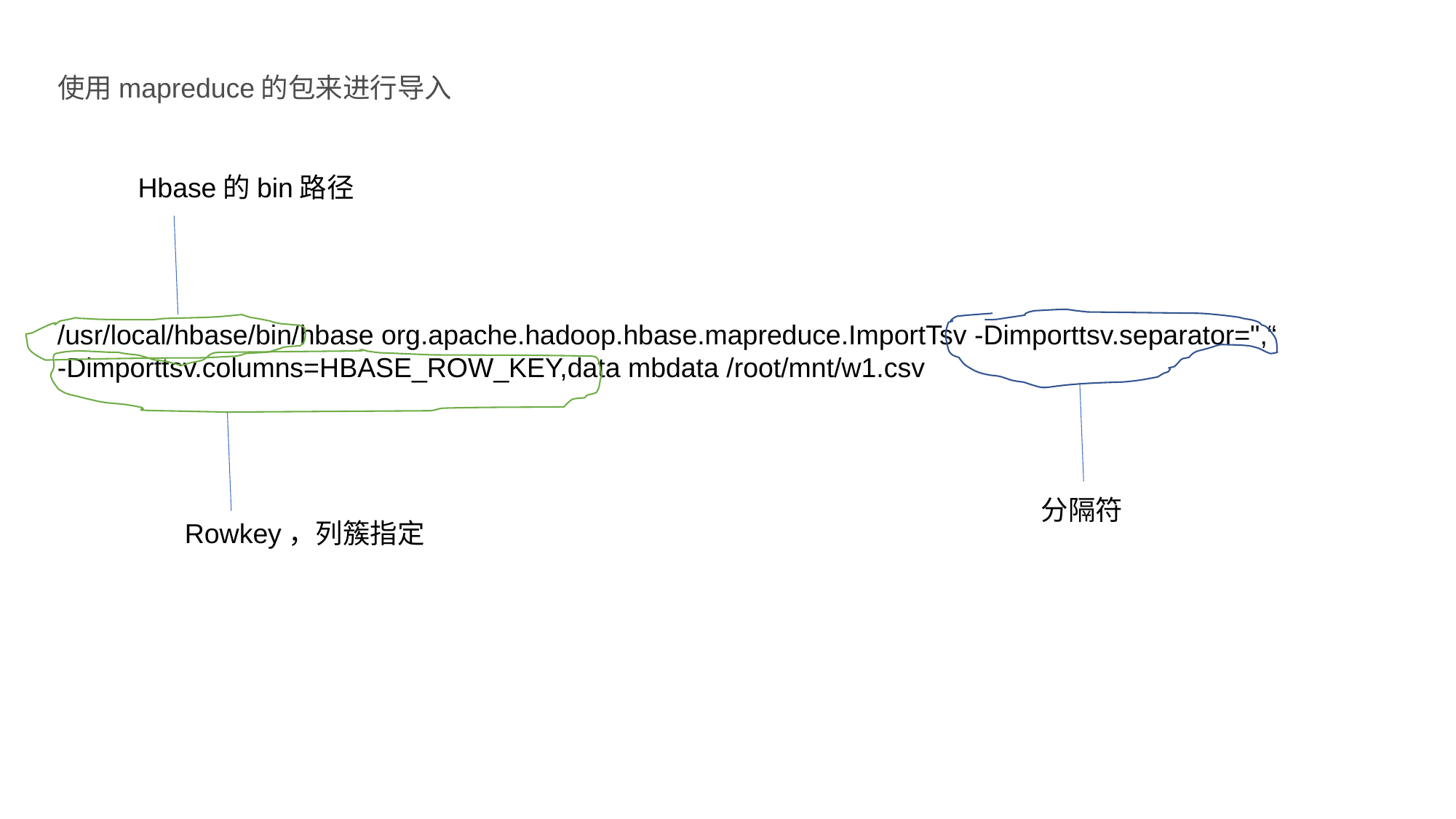

使用mapreduce的包来进行导入
Hbase的bin路径

/usr/local/hbase/bin/hbase org.apache.hadoop.hbase.mapreduce.ImportTsv -Dimporttsv.separator=",“
-Dimporttsv.columns=HBASE_ROW_KEY,data mbdata /root/mnt/w1.csv

分隔符
Rowkey，列簇指定